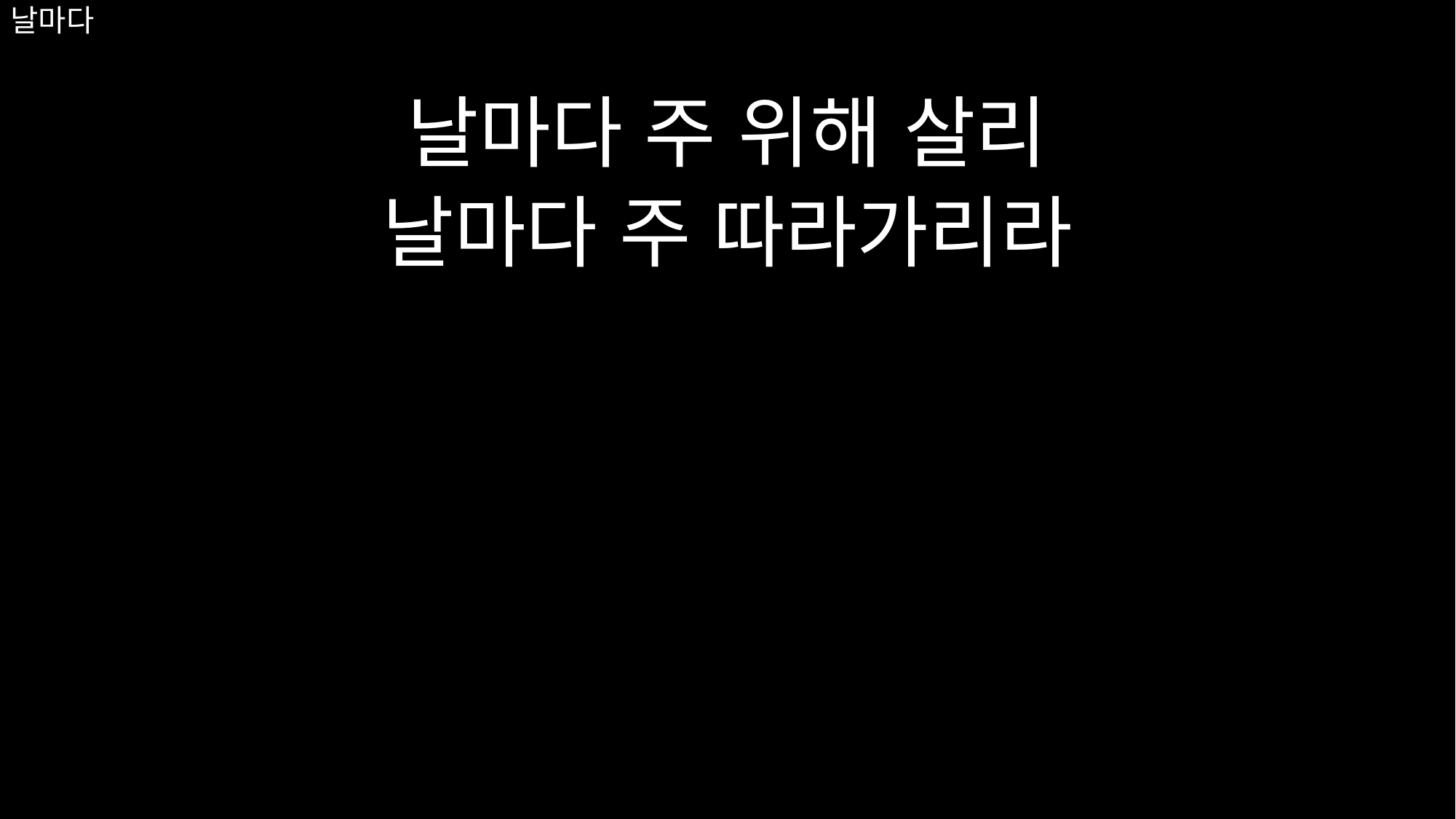

# 날마다
날마다 주 위해 살리
날마다 주 따라가리라